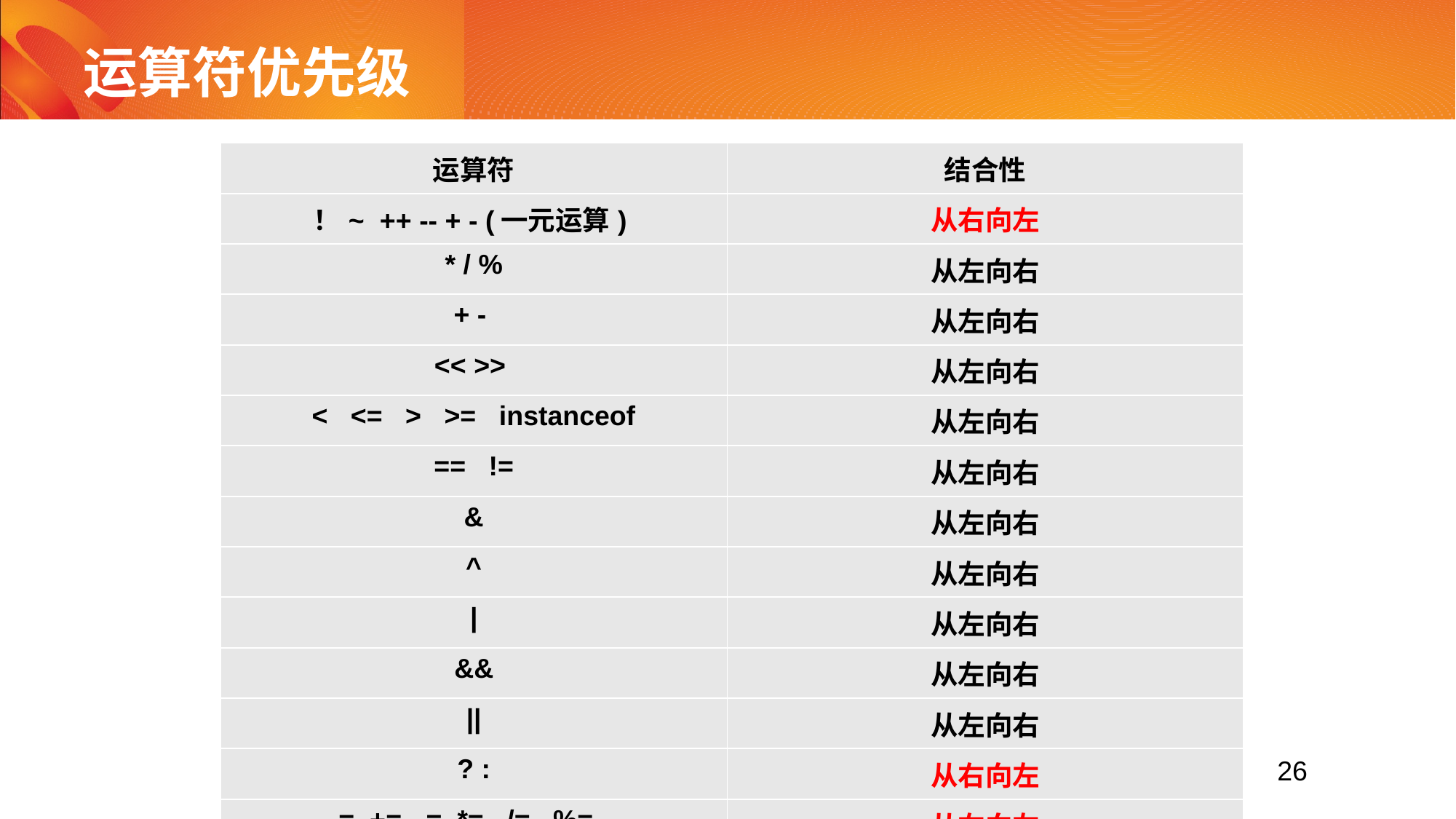

# 运算符优先级
| 运算符 | 结合性 |
| --- | --- |
| ！~ ++ -- + - (一元运算) | 从右向左 |
| \* / % | 从左向右 |
| + - | 从左向右 |
| << >> | 从左向右 |
| < <= > >= instanceof | 从左向右 |
| == != | 从左向右 |
| & | 从左向右 |
| ^ | 从左向右 |
| | | 从左向右 |
| && | 从左向右 |
| || | 从左向右 |
| ? : | 从右向左 |
| = += -= \*= /= %= | 从右向左 |